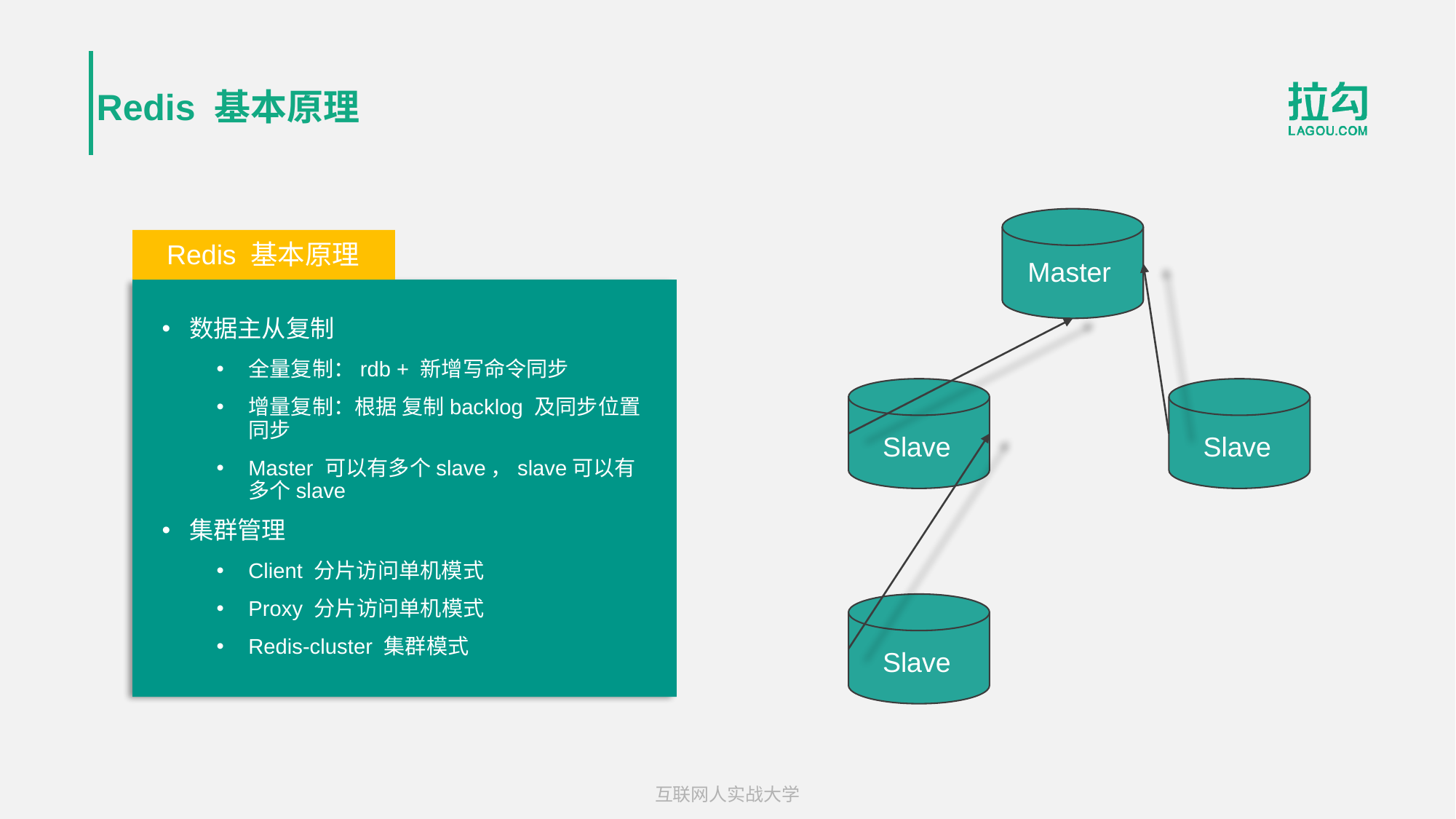

# Redis 基本原理

Master

Slave

Slave

Slave

Redis 基本原理

数据主从复制
全量复制：rdb + 新增写命令同步
增量复制：根据 复制backlog 及同步位置同步
Master 可以有多个slave，slave可以有多个slave
集群管理
Client 分片访问单机模式
Proxy 分片访问单机模式
Redis-cluster 集群模式